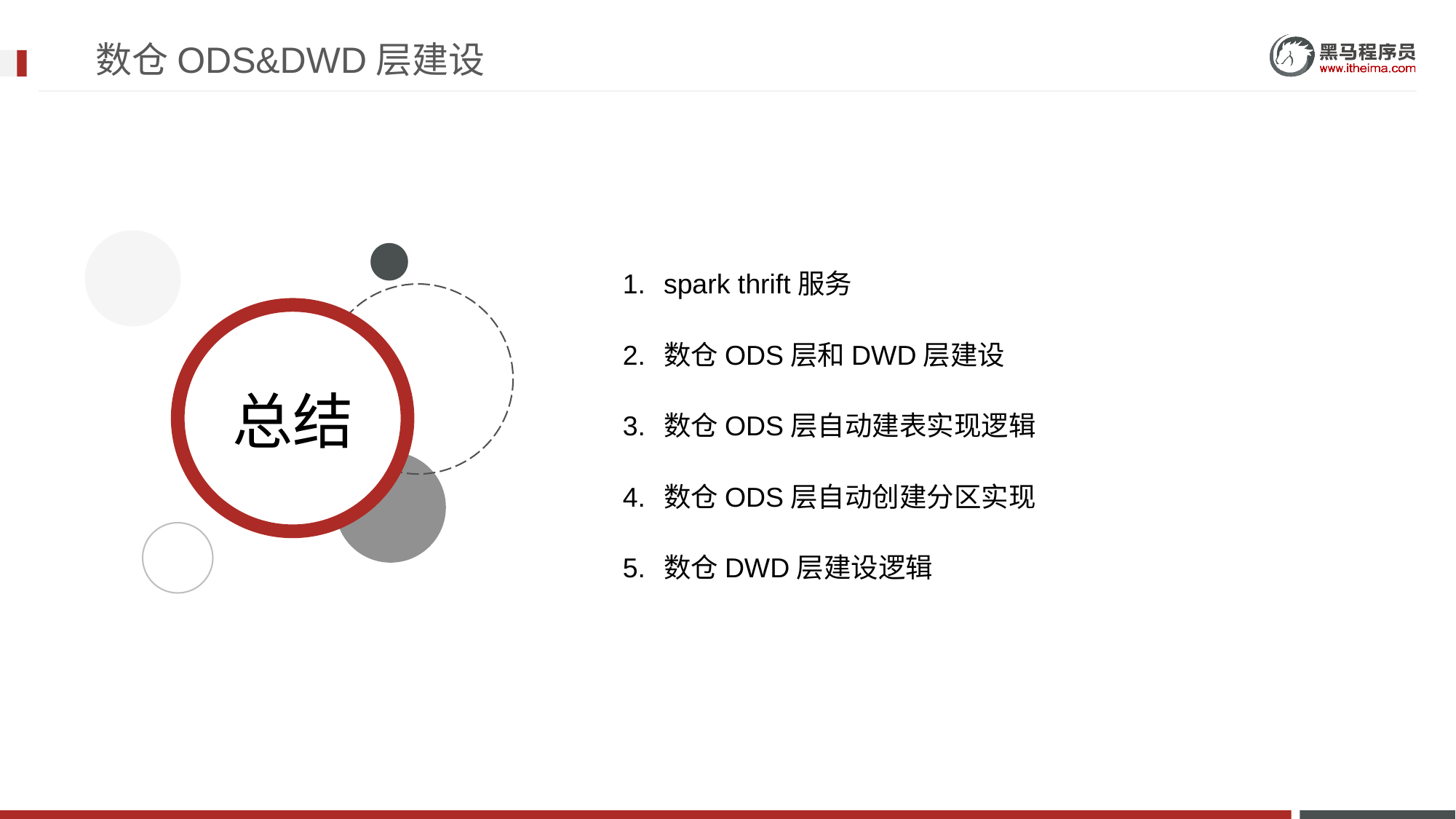

# 数仓ODS&DWD层建设
spark thrift服务
数仓ODS层和DWD层建设
数仓ODS层自动建表实现逻辑
数仓ODS层自动创建分区实现
数仓DWD层建设逻辑